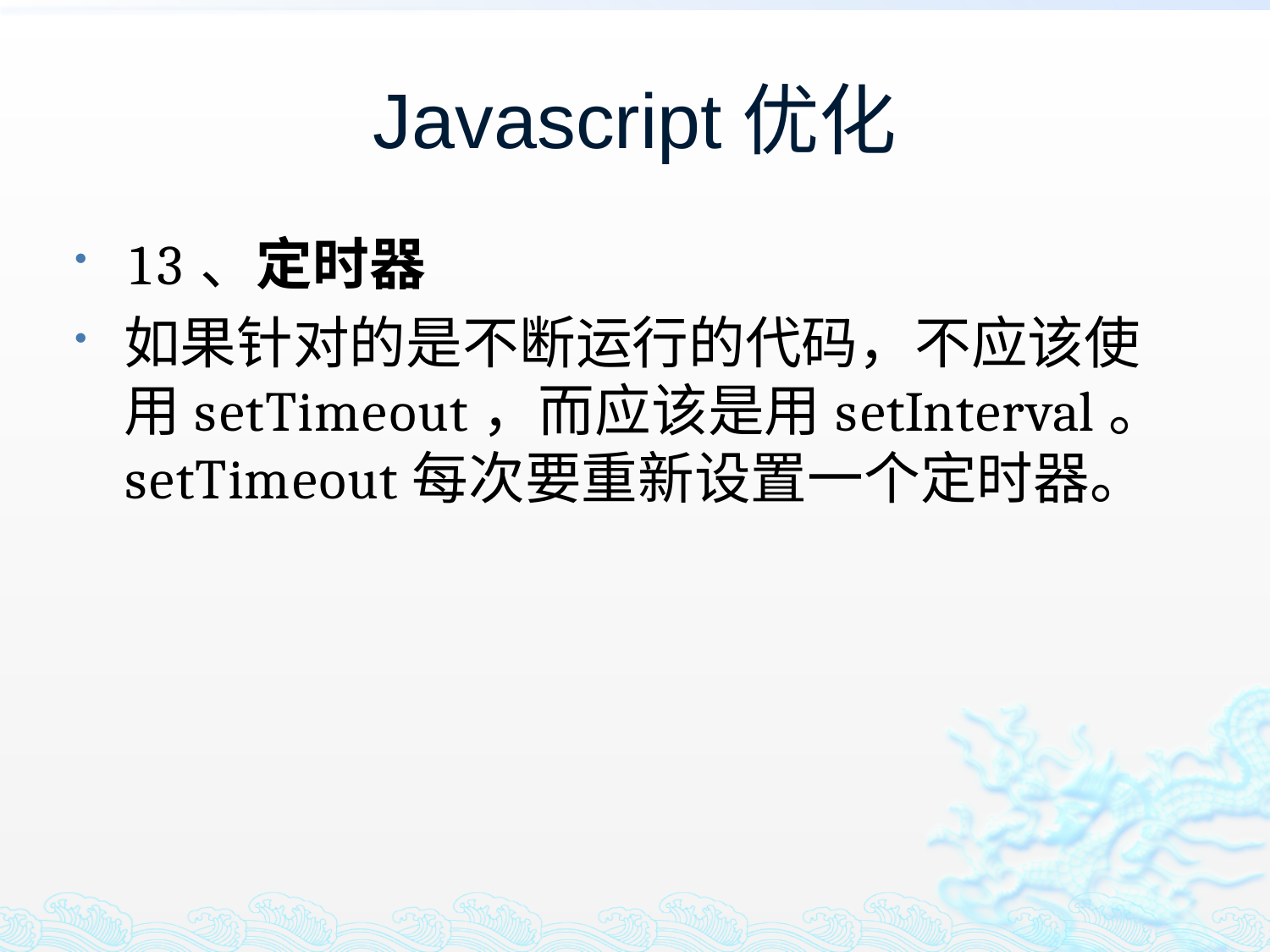

# Javascript优化
13、定时器
如果针对的是不断运行的代码，不应该使用setTimeout，而应该是用setInterval。setTimeout每次要重新设置一个定时器。